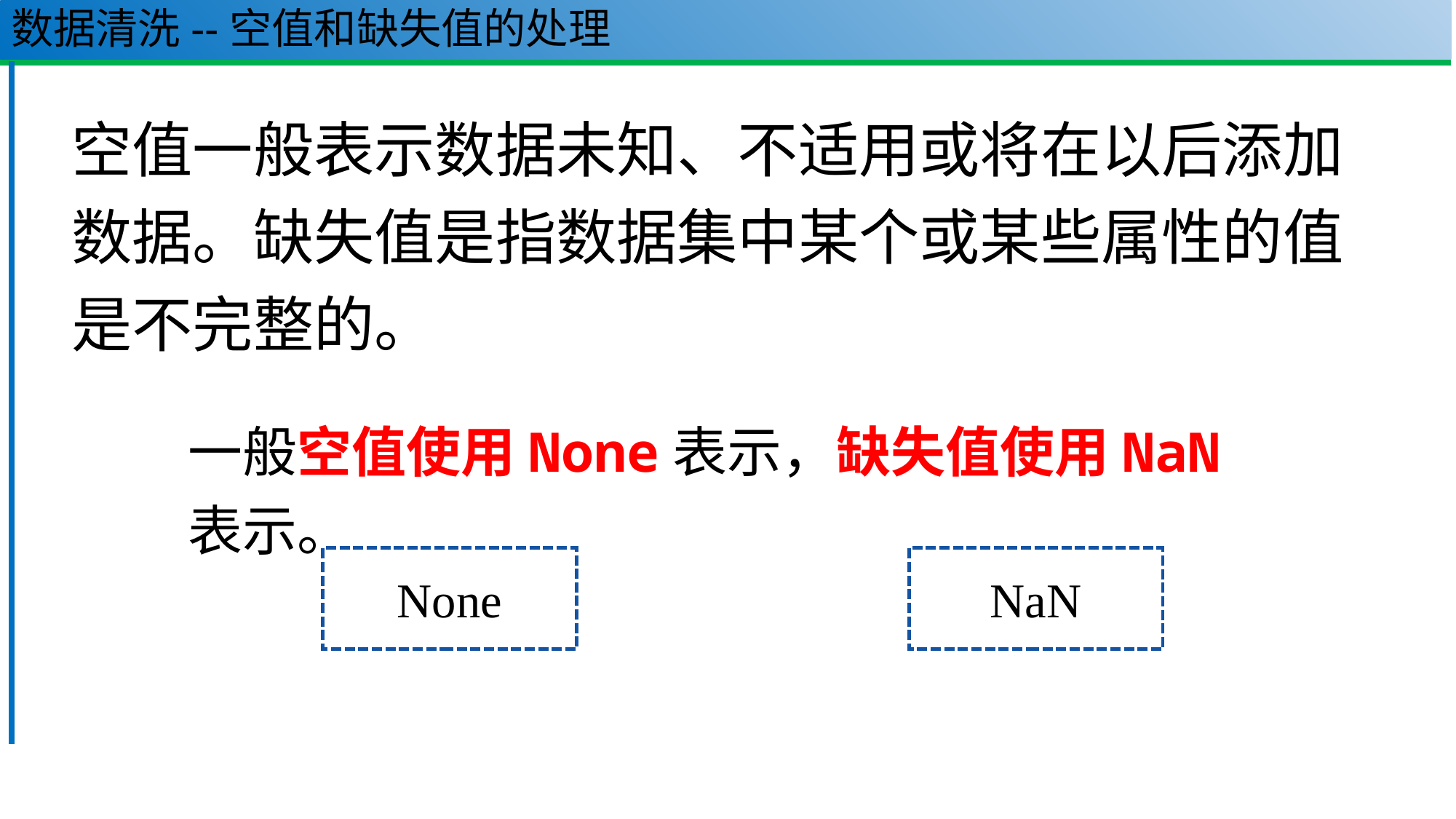

# 数据清洗--空值和缺失值的处理
空值一般表示数据未知、不适用或将在以后添加数据。缺失值是指数据集中某个或某些属性的值是不完整的。
一般空值使用None表示，缺失值使用NaN表示。
NaN
None